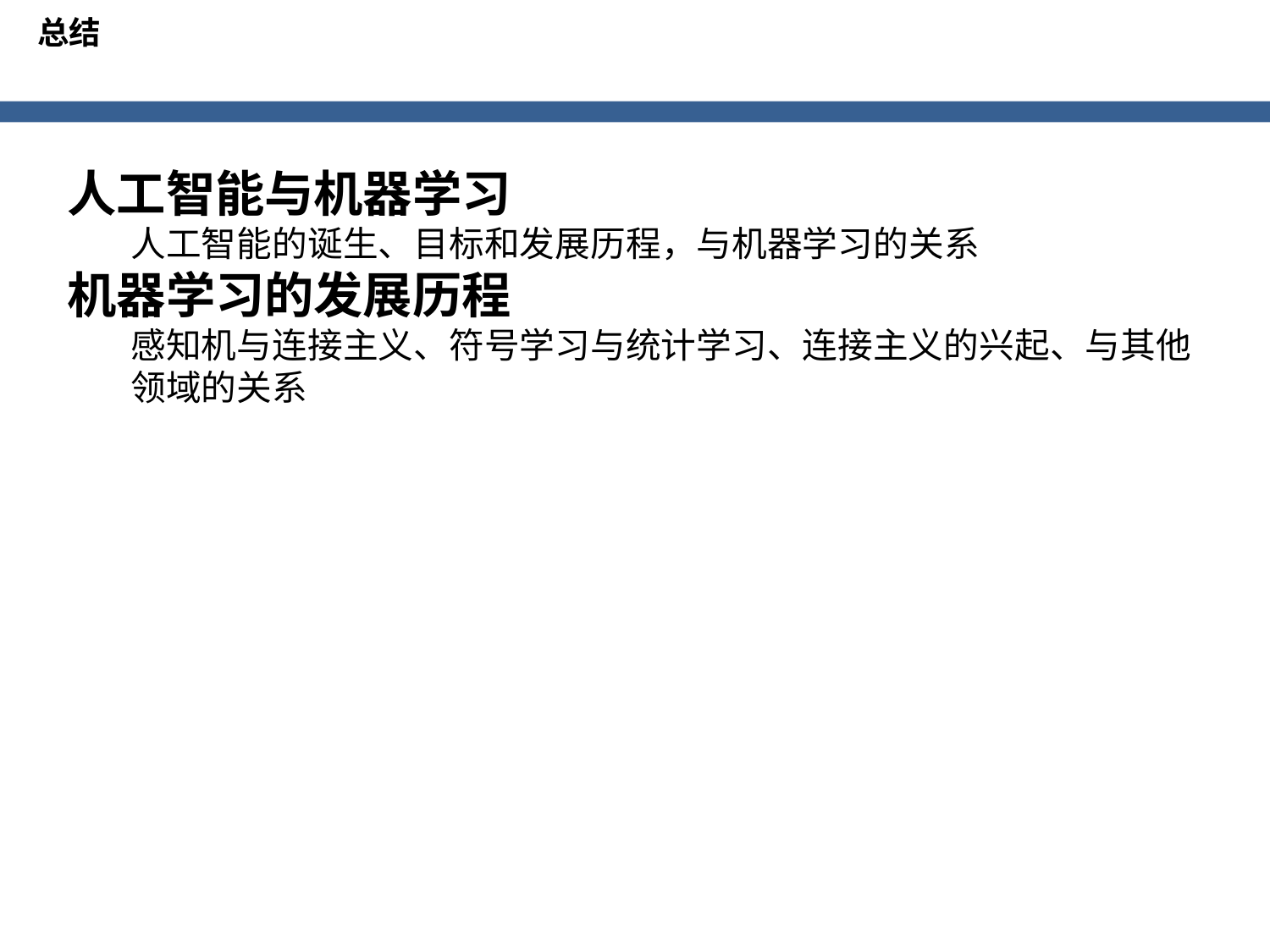

总结
人工智能与机器学习
人工智能的诞生、目标和发展历程，与机器学习的关系
机器学习的发展历程
感知机与连接主义、符号学习与统计学习、连接主义的兴起、与其他领域的关系